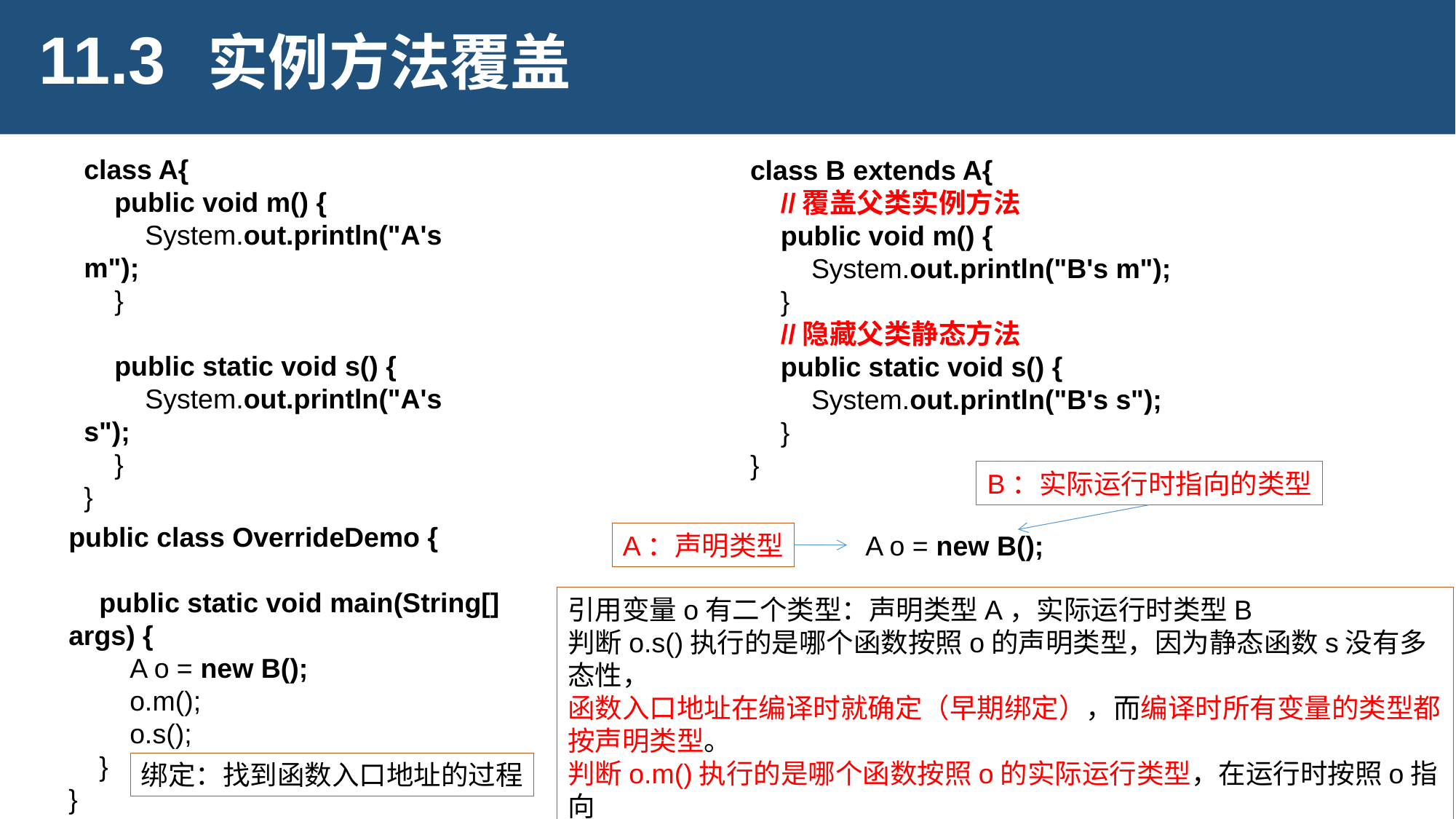

11.3
实例方法覆盖
class A{
    public void m() {
        System.out.println("A's m");
    }

    public static void s() {
        System.out.println("A's s");
    }
}

class B extends A{
    //覆盖父类实例方法
    public void m() {
        System.out.println("B's m");
    }
    //隐藏父类静态方法
    public static void s() {
        System.out.println("B's s");
    }
}
B：实际运行时指向的类型
public class OverrideDemo {

    public static void main(String[] args) {
        A o = new B();
        o.m();
        o.s();
    }
}
A：声明类型
 A o = new B();
引用变量o有二个类型：声明类型A，实际运行时类型B
判断o.s()执行的是哪个函数按照o的声明类型，因为静态函数s没有多态性，
函数入口地址在编译时就确定（早期绑定），而编译时所有变量的类型都
按声明类型。
判断o.m()执行的是哪个函数按照o的实际运行类型，在运行时按照o指向
的实际类型B来重新计算函数入口地址（晚期绑定。多态性），因此调用的是B的m
绑定：找到函数入口地址的过程